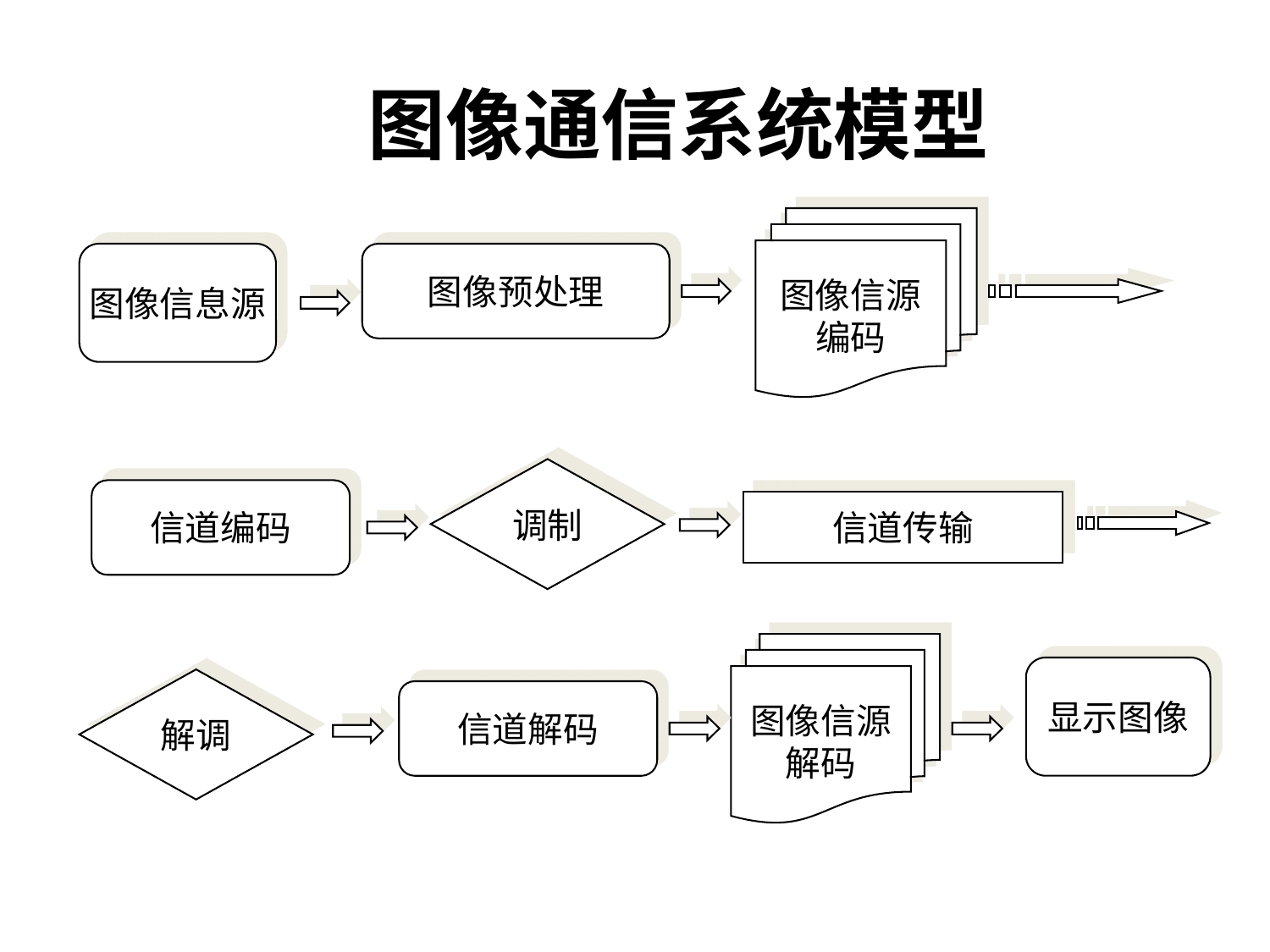

图像通信系统模型
图像信源
编码
图像信息源
图像预处理

调制
信道编码
信道传输

图像信源
解码
显示图像
解调
信道解码